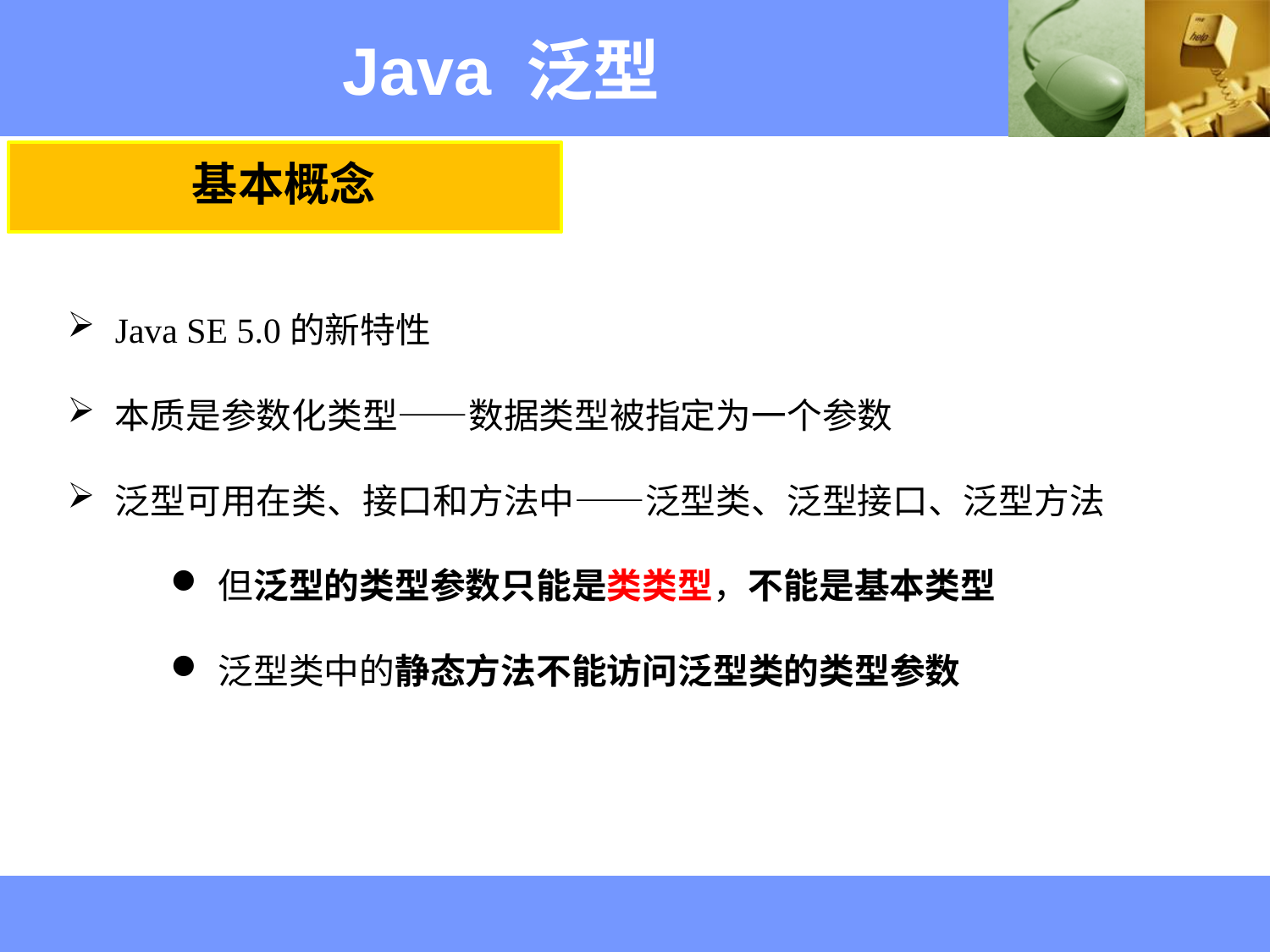

# Java 泛型

基本概念
Java SE 5.0的新特性
本质是参数化类型——数据类型被指定为一个参数
泛型可用在类、接口和方法中——泛型类、泛型接口、泛型方法
但泛型的类型参数只能是类类型，不能是基本类型
泛型类中的静态方法不能访问泛型类的类型参数